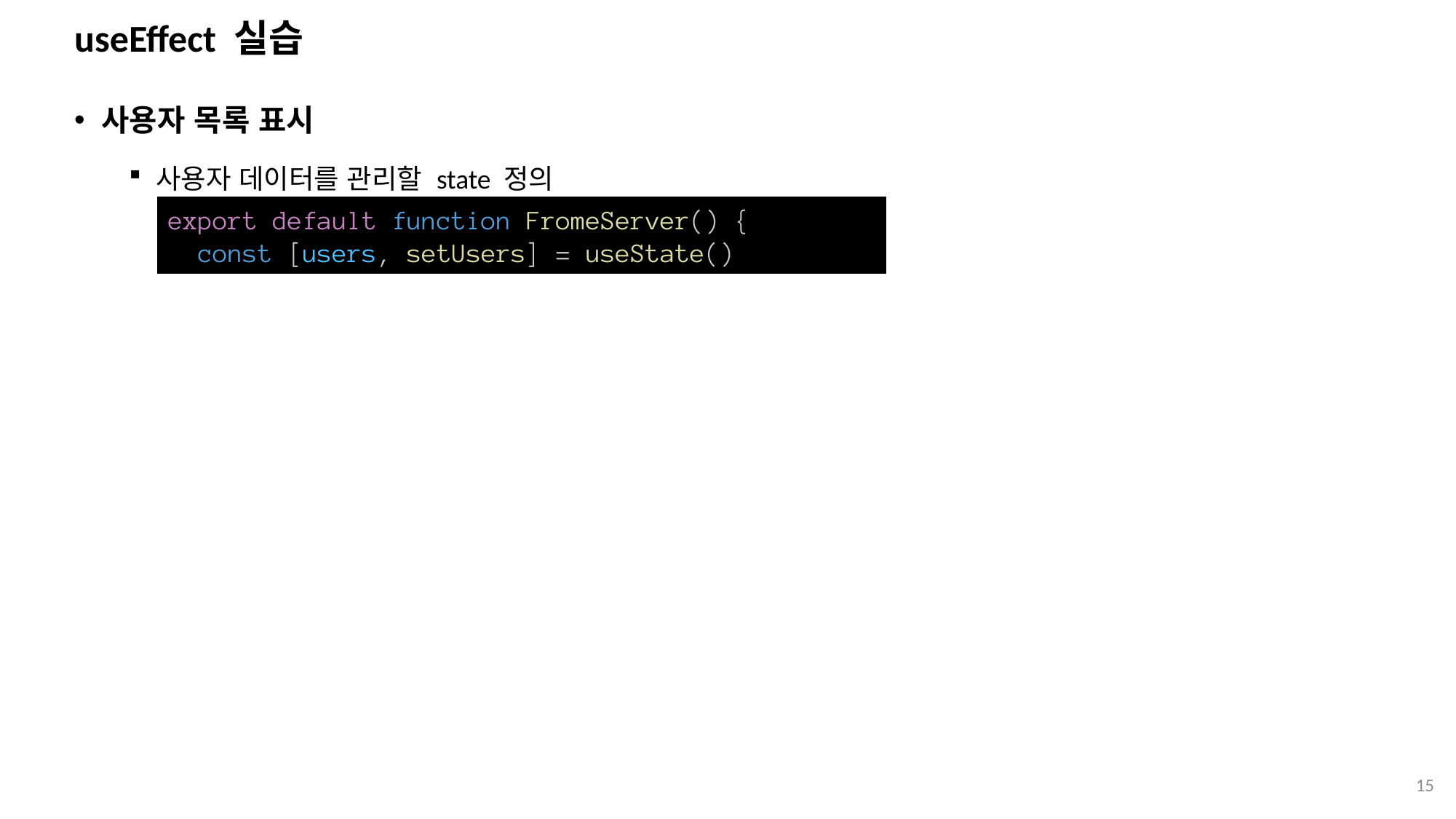

# useEffect 실습
사용자 목록 표시
사용자 데이터를 관리할 state 정의

export default function FromeServer() {
  const [users, setUsers] = useState()
15